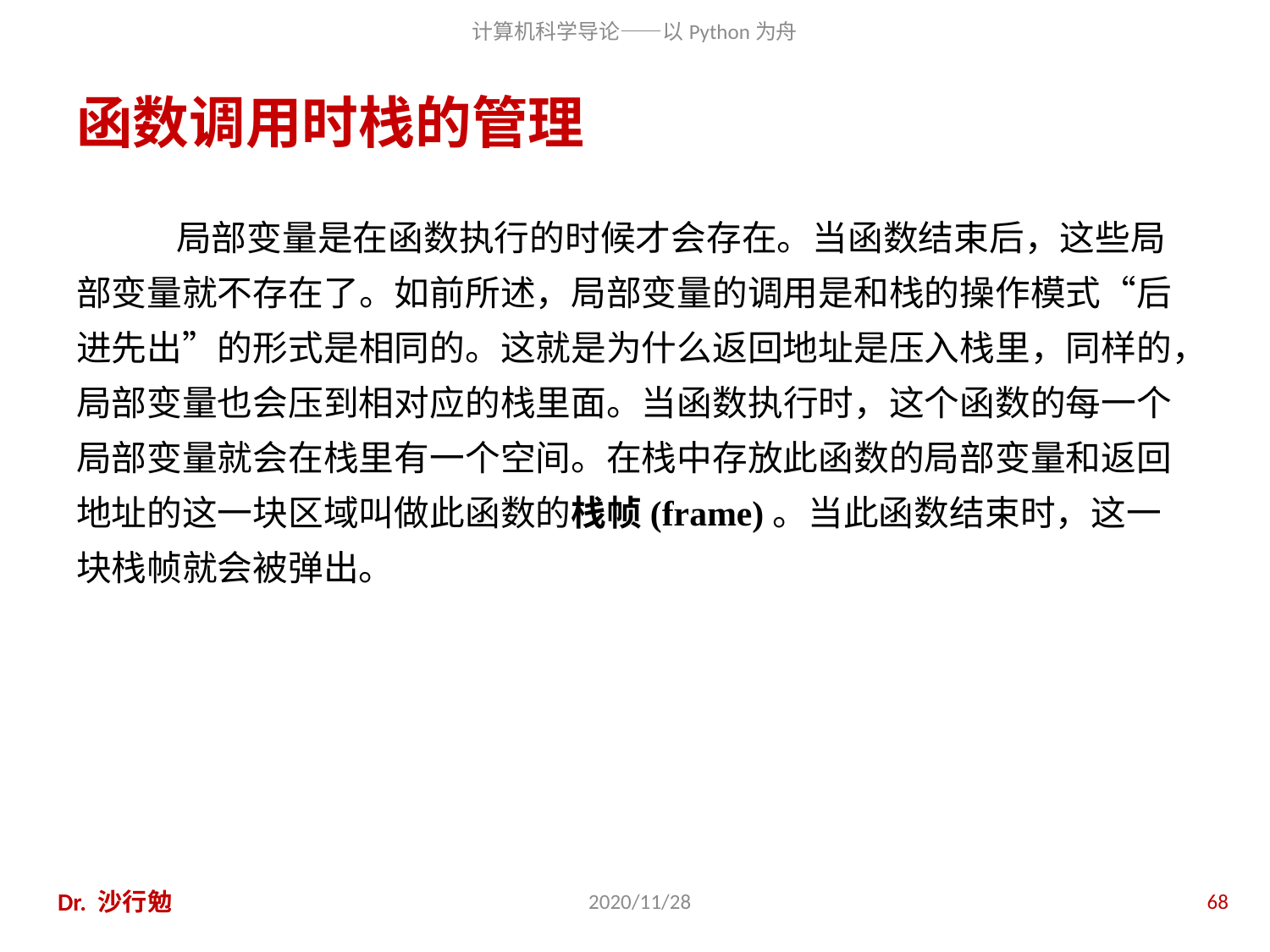

# 函数调用时栈的管理
局部变量是在函数执行的时候才会存在。当函数结束后，这些局部变量就不存在了。如前所述，局部变量的调用是和栈的操作模式“后进先出”的形式是相同的。这就是为什么返回地址是压入栈里，同样的，局部变量也会压到相对应的栈里面。当函数执行时，这个函数的每一个局部变量就会在栈里有一个空间。在栈中存放此函数的局部变量和返回地址的这一块区域叫做此函数的栈帧(frame)。当此函数结束时，这一块栈帧就会被弹出。
Dr. 沙行勉
2020/11/28
68